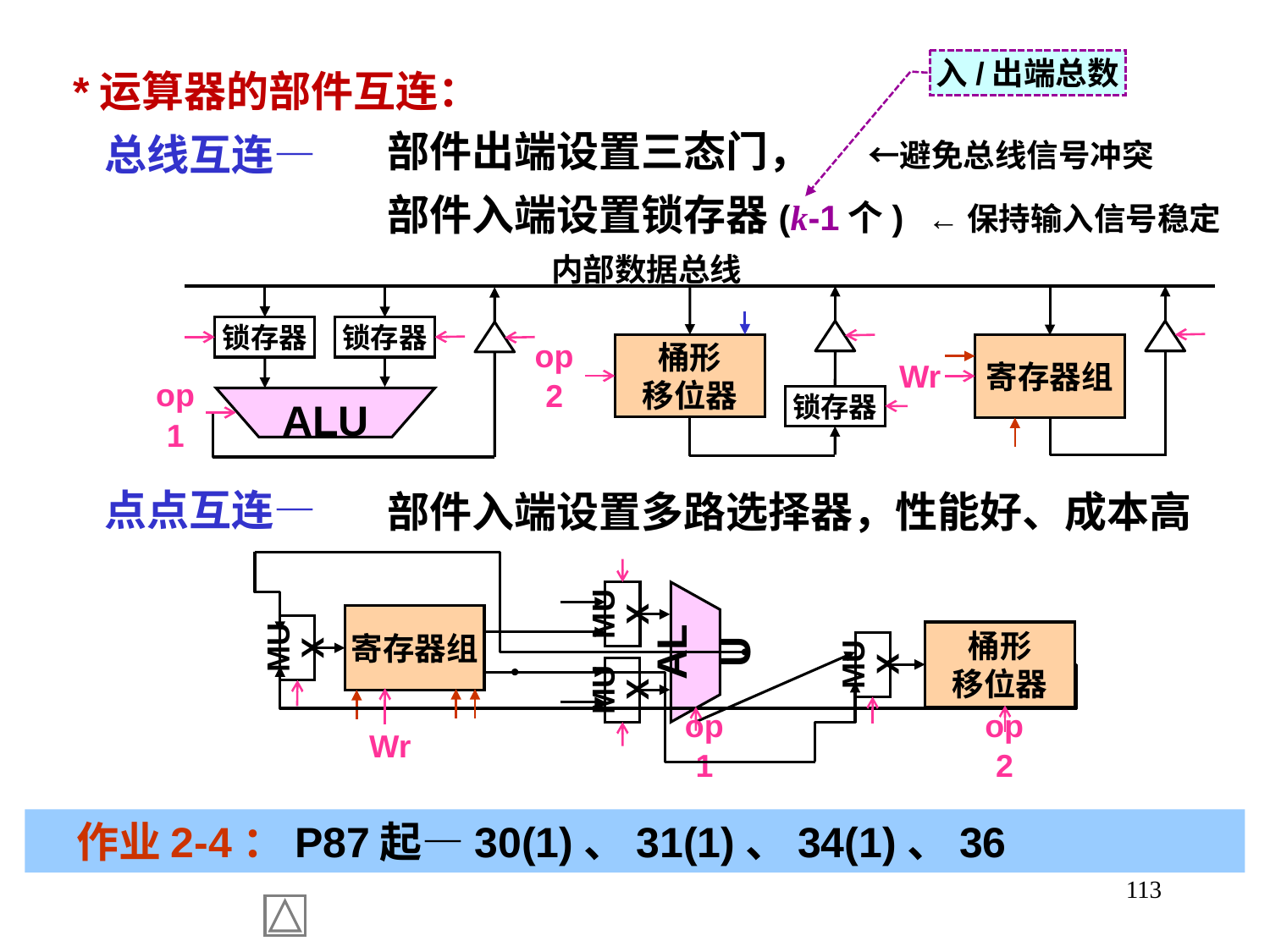

*运算器的部件互连：
      总线互连—

      点点互连—
入/出端总数
部件出端设置三态门，      ←避免总线信号冲突
部件入端设置锁存器(k-1个)  ←保持输入信号稳定
内部数据总线
锁存器
锁存器

桶形
移位器
寄存器组
op2
Wr
锁存器
ALU
op1
部件入端设置多路选择器，性能好、成本高
MUX
寄存器组
MUX
桶形
移位器
ALU
MUX
MUX
Wr
op1
op2
   作业2-4：P87起—30(1)、31(1)、34(1)、36
113